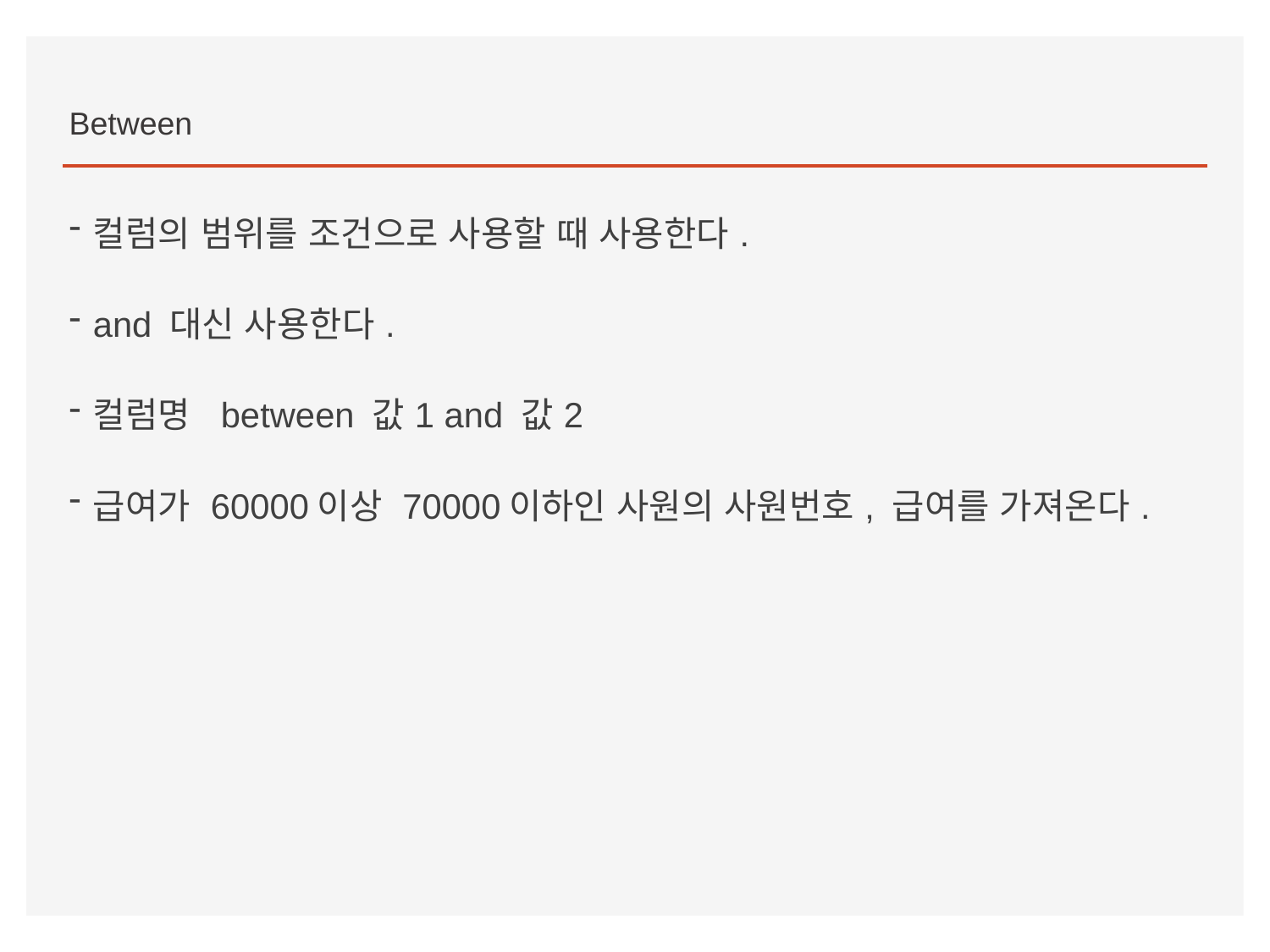

Between
컬럼의 범위를 조건으로 사용할 때 사용한다.
and 대신 사용한다.
컬럼명  between 값1 and 값2
급여가 60000이상 70000이하인 사원의 사원번호, 급여를 가져온다.